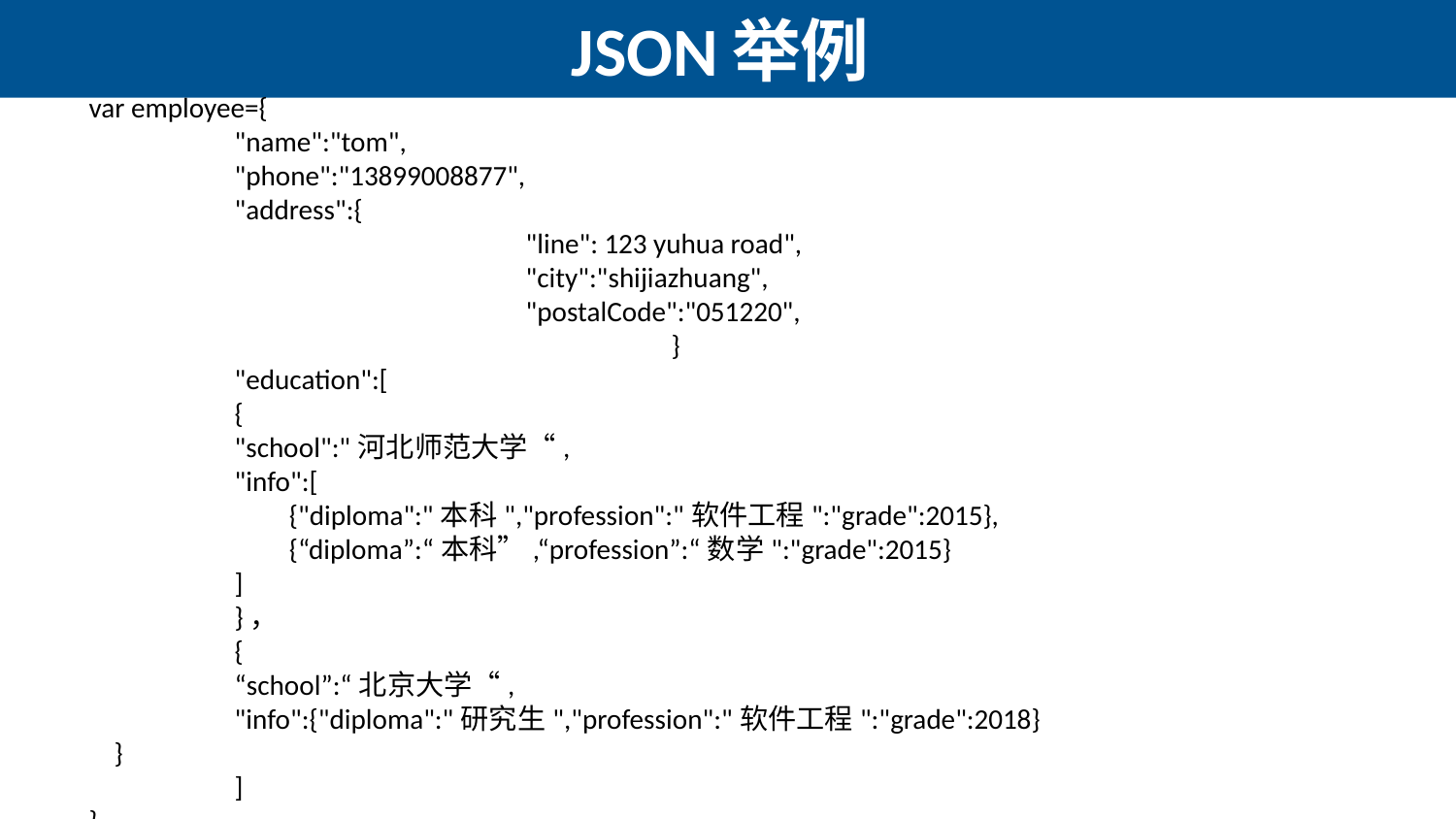

# JSON举例
var employee={
	"name":"tom",
	"phone":"13899008877",
	"address":{
			"line": 123 yuhua road",
			"city":"shijiazhuang",
			"postalCode":"051220",
				}
	"education":[
	{
	"school":"河北师范大学“,
	"info":[
{"diploma":"本科","profession":"软件工程":"grade":2015},
{“diploma”:“本科”,“profession”:“数学":"grade":2015}
	]
	}，
	{
	“school”:“北京大学“,
	"info":{"diploma":"研究生","profession":"软件工程":"grade":2018}
    }
	]
}